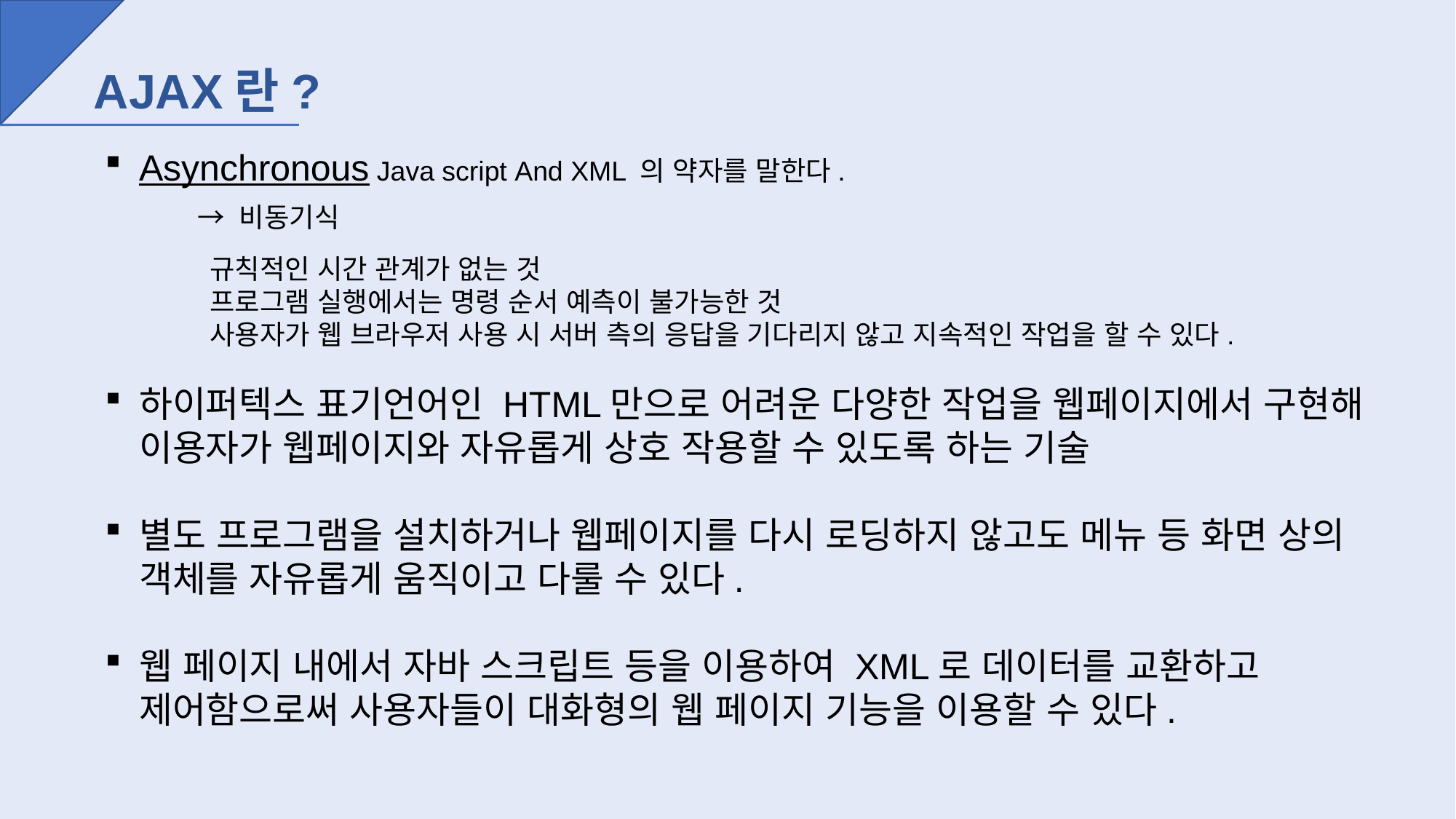

AJAX란?
Asynchronous Java script And XML 의 약자를 말한다.
→ 비동기식
규칙적인 시간 관계가 없는 것
프로그램 실행에서는 명령 순서 예측이 불가능한 것
사용자가 웹 브라우저 사용 시 서버 측의 응답을 기다리지 않고 지속적인 작업을 할 수 있다.
하이퍼텍스 표기언어인 HTML만으로 어려운 다양한 작업을 웹페이지에서 구현해 이용자가 웹페이지와 자유롭게 상호 작용할 수 있도록 하는 기술

별도 프로그램을 설치하거나 웹페이지를 다시 로딩하지 않고도 메뉴 등 화면 상의 객체를 자유롭게 움직이고 다룰 수 있다.

웹 페이지 내에서 자바 스크립트 등을 이용하여 XML로 데이터를 교환하고 제어함으로써 사용자들이 대화형의 웹 페이지 기능을 이용할 수 있다.